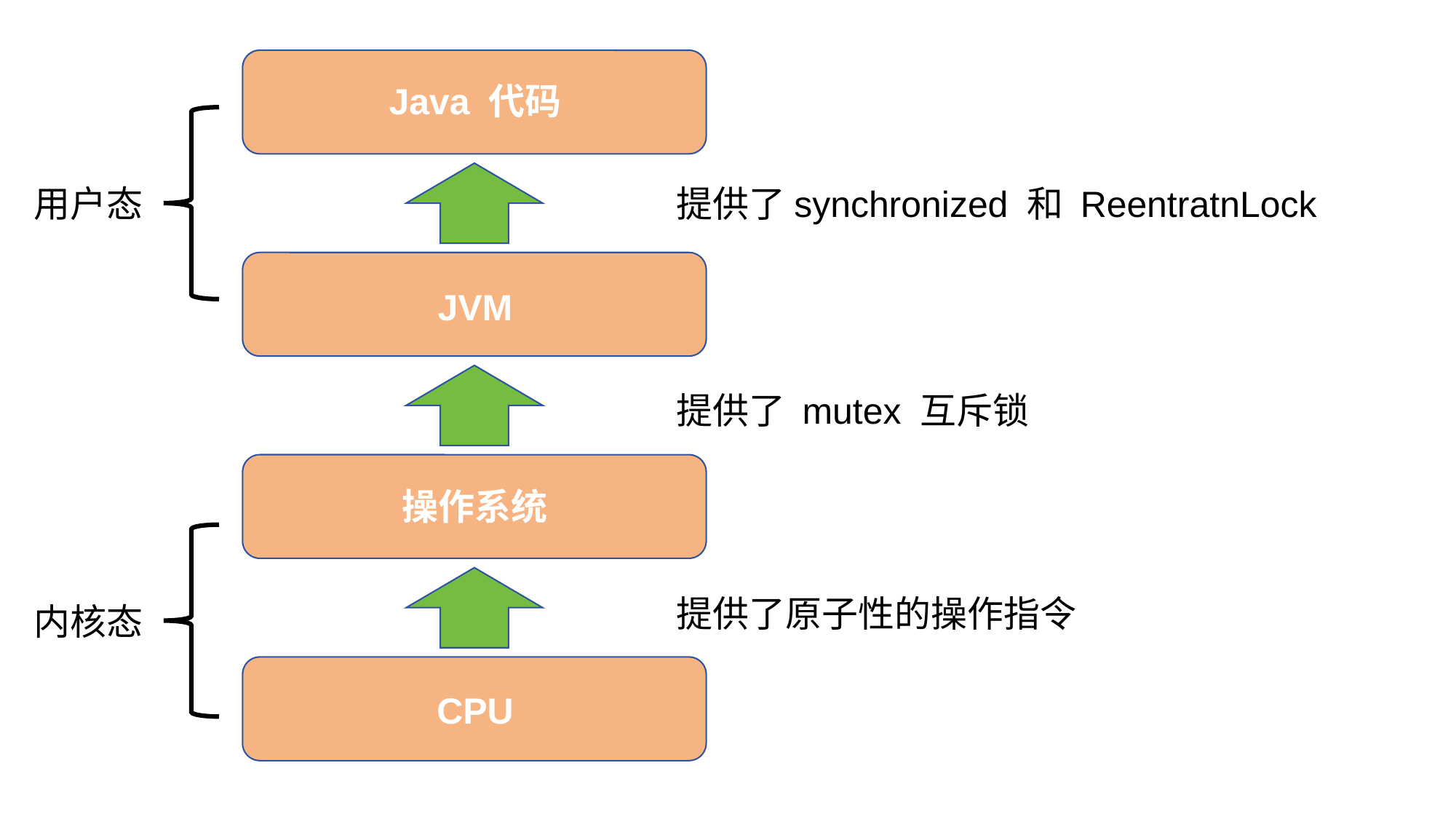

Java 代码

用户态
提供了synchronized 和 ReentratnLock

JVM

提供了 mutex 互斥锁

操作系统

提供了原子性的操作指令
内核态

CPU